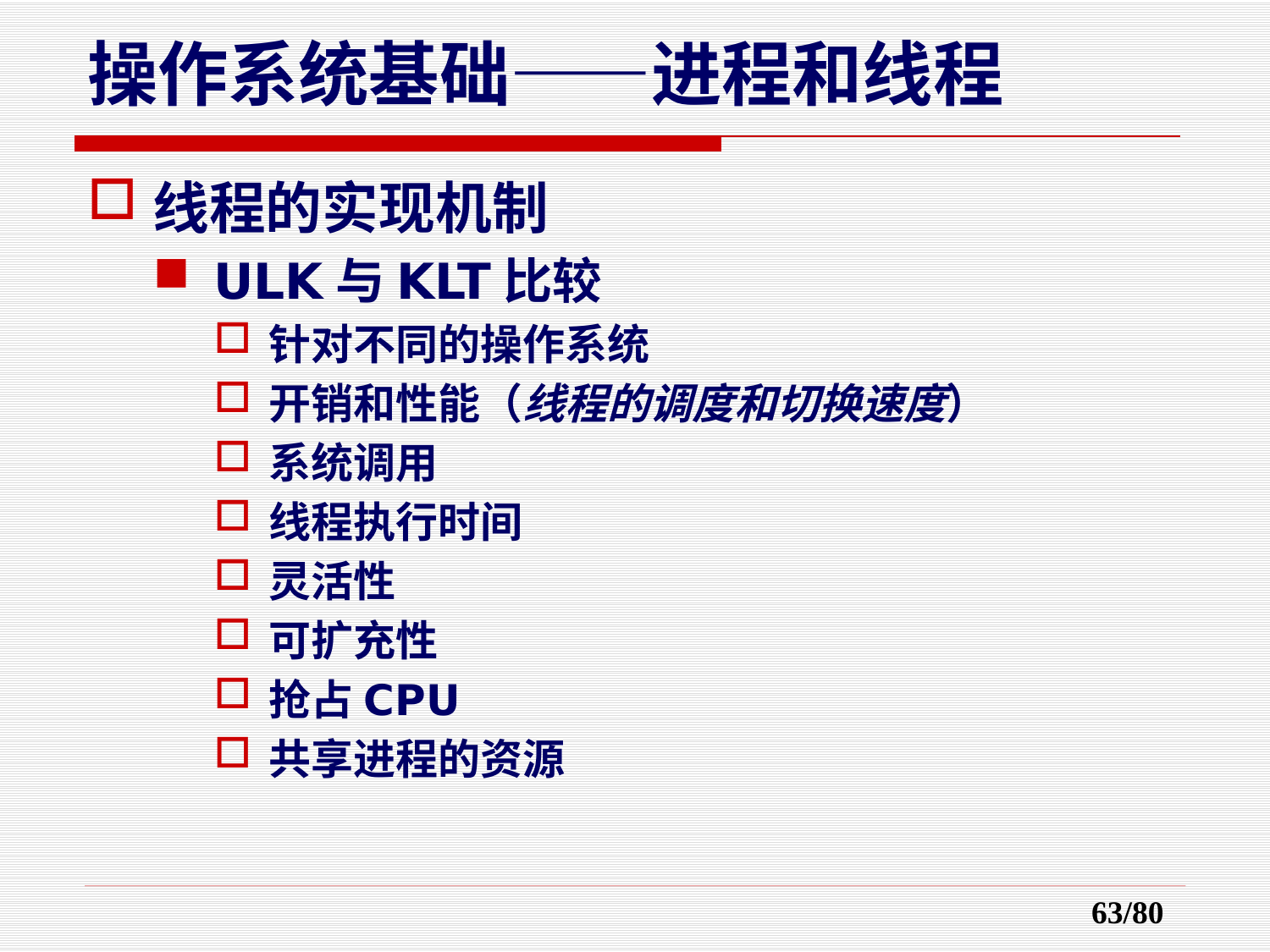

操作系统基础——进程和线程
线程的实现机制
ULK与KLT比较
针对不同的操作系统
开销和性能（线程的调度和切换速度）
系统调用
线程执行时间
灵活性
可扩充性
抢占CPU
共享进程的资源